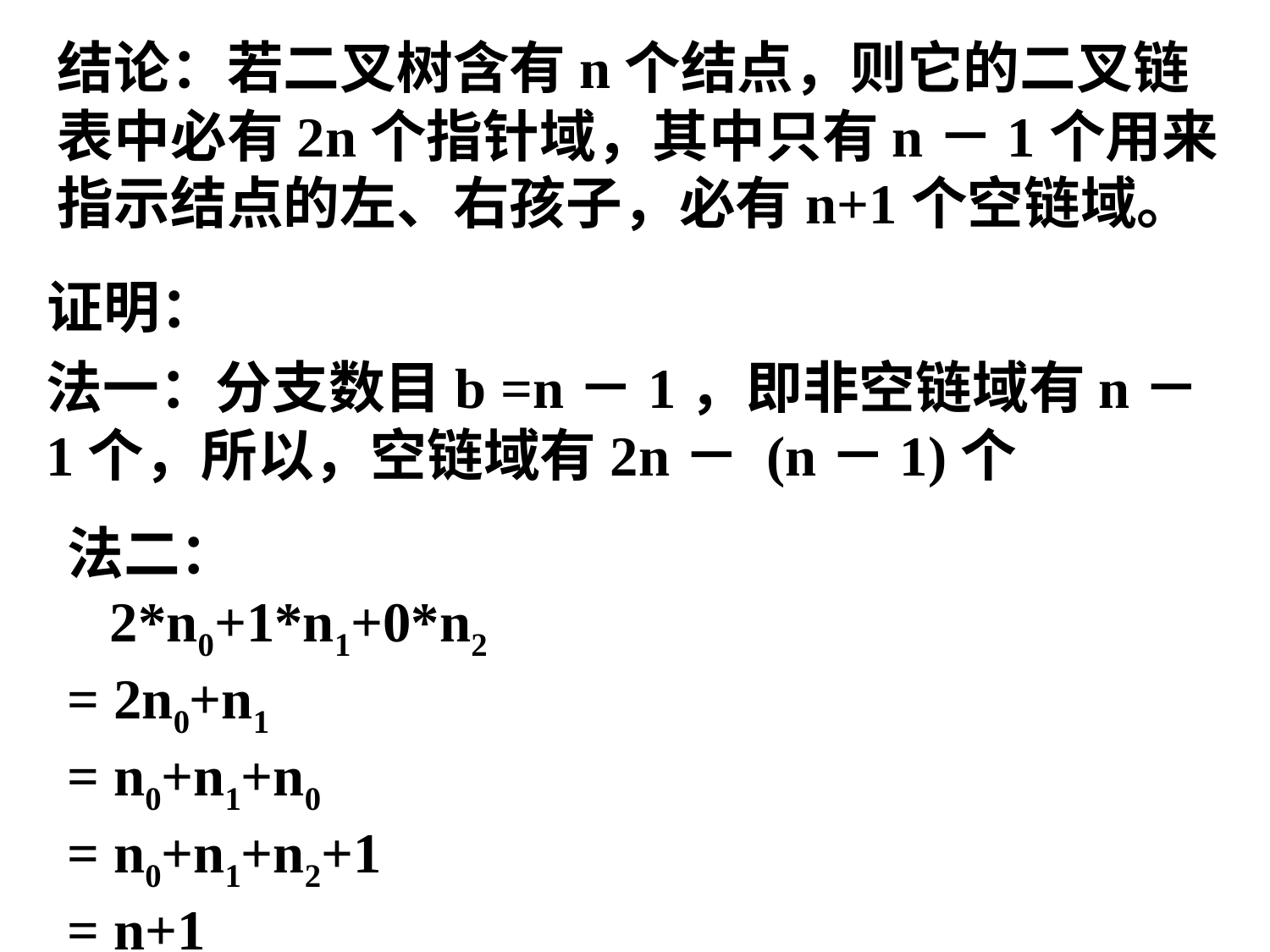

结论：若二叉树含有n个结点，则它的二叉链表中必有2n个指针域，其中只有n－1个用来指示结点的左、右孩子，必有n+1个空链域。
证明：
法一：分支数目b =n－1，即非空链域有n－1个，所以，空链域有2n－ (n－1)个
法二：
   2*n0+1*n1+0*n2
= 2n0+n1
= n0+n1+n0
= n0+n1+n2+1
= n+1